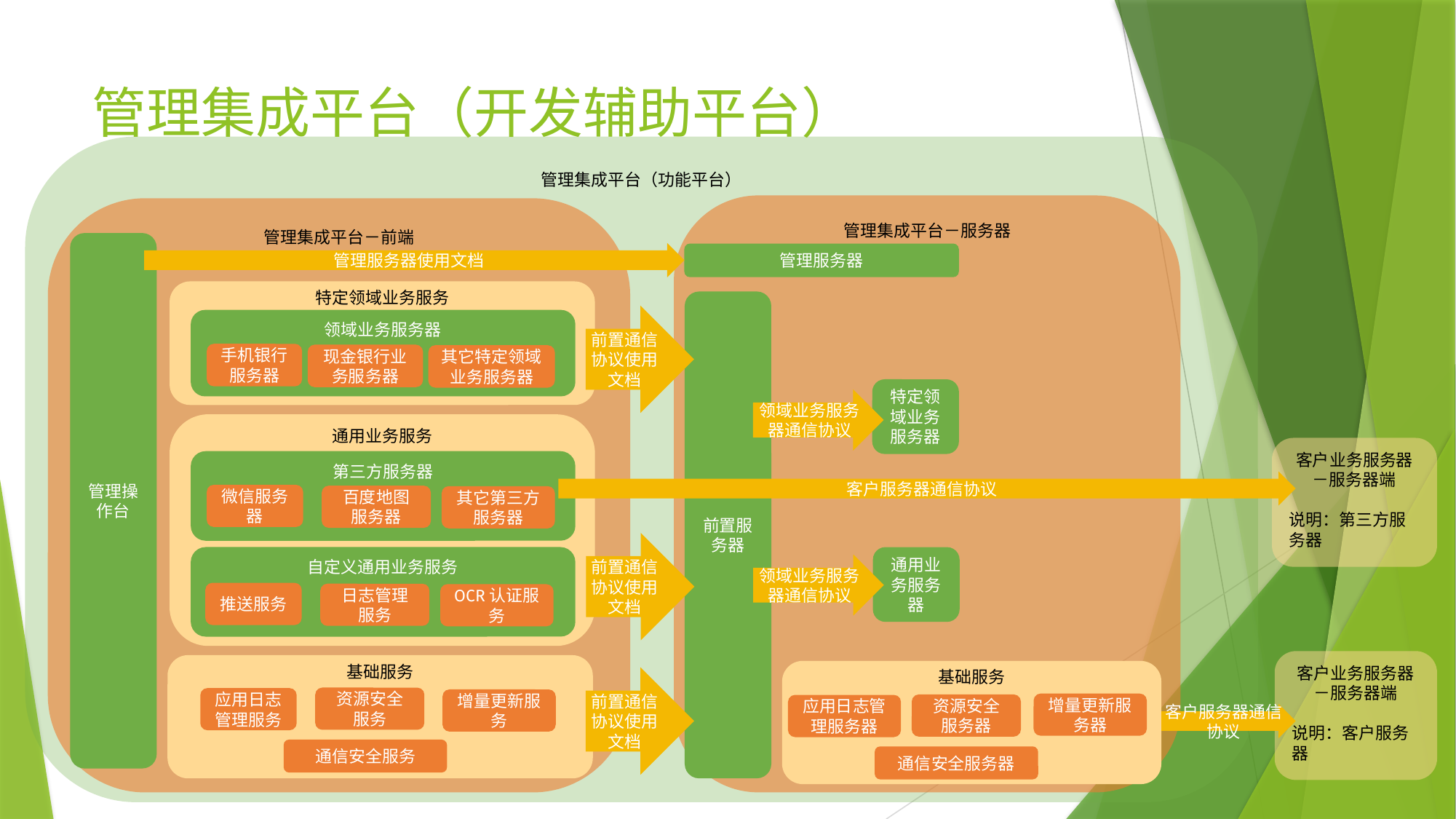

管理服务器使用文档
管理集成平台（开发辅助平台）
客户服务器通信协议

管理集成平台（功能平台）

管理集成平台－服务器

管理集成平台－前端

管理操作台
管理服务器
特定领域业务服务
前置服务器
前置通信协议使用文档
领域业务服务器
手机银行服务器
现金银行业务服务器
其它特定领域业务服务器
领域业务服务器通信协议
特定领域业务服务器
通用业务服务
客户业务服务器－服务器端

说明：第三方服务器
第三方服务器
微信服务器
百度地图服务器
其它第三方服务器
领域业务服务器通信协议
前置通信协议使用文档
自定义通用业务服务
通用业务服务器
推送服务
日志管理服务
OCR认证服务
客户业务服务器－服务器端

说明：客户服务器
客户服务器通信协议
基础服务
基础服务
前置通信协议使用文档
资源安全服务
应用日志管理服务
增量更新服务
增量更新服务器
资源安全服务器
应用日志管理服务器
通信安全服务
通信安全服务器